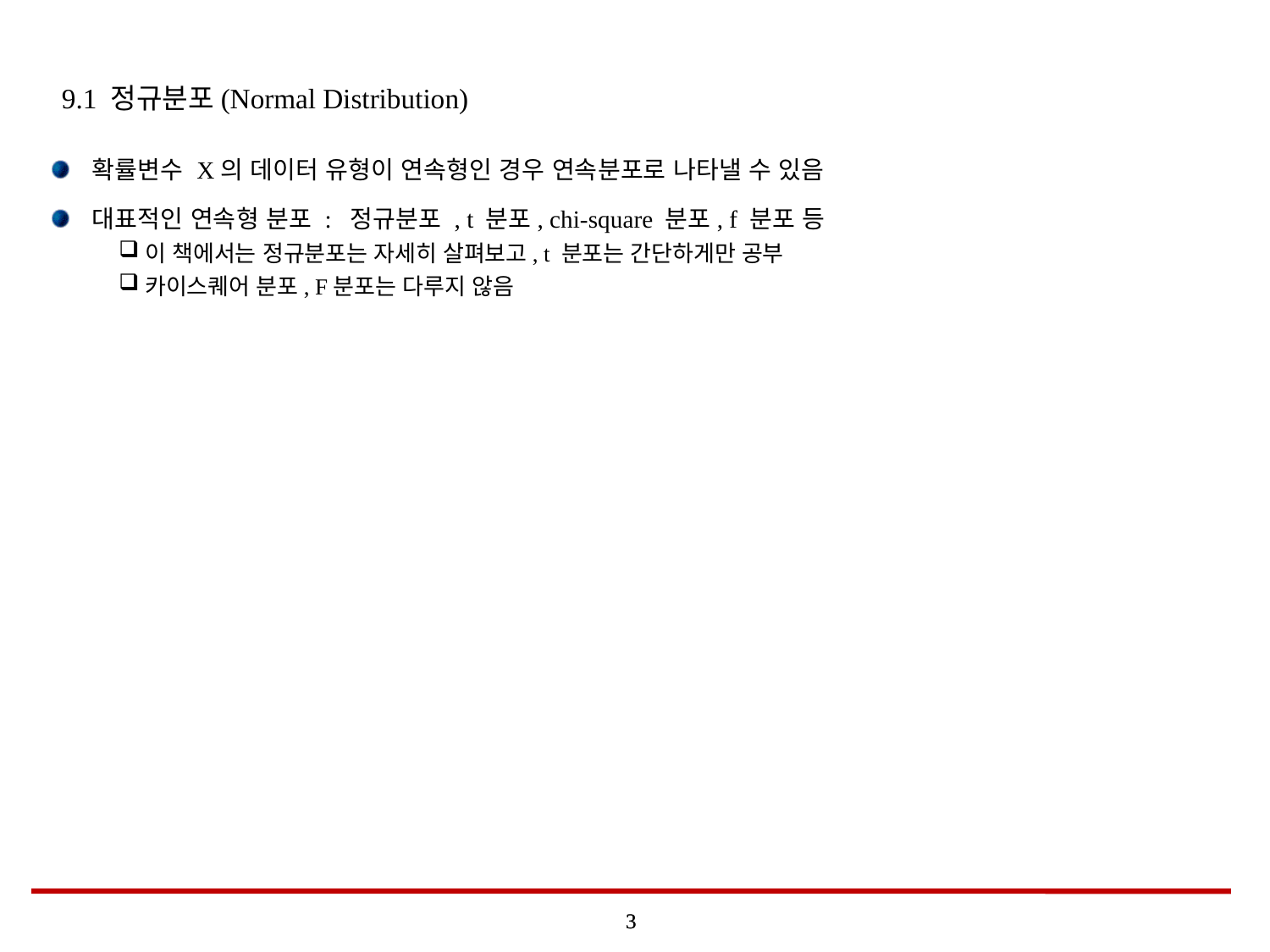

# 9.1 정규분포(Normal Distribution)
확률변수 X의 데이터 유형이 연속형인 경우 연속분포로 나타낼 수 있음
대표적인 연속형 분포 :  정규분포 , t 분포, chi-square 분포, f 분포 등
이 책에서는 정규분포는 자세히 살펴보고, t 분포는 간단하게만 공부
카이스퀘어 분포, F분포는 다루지 않음